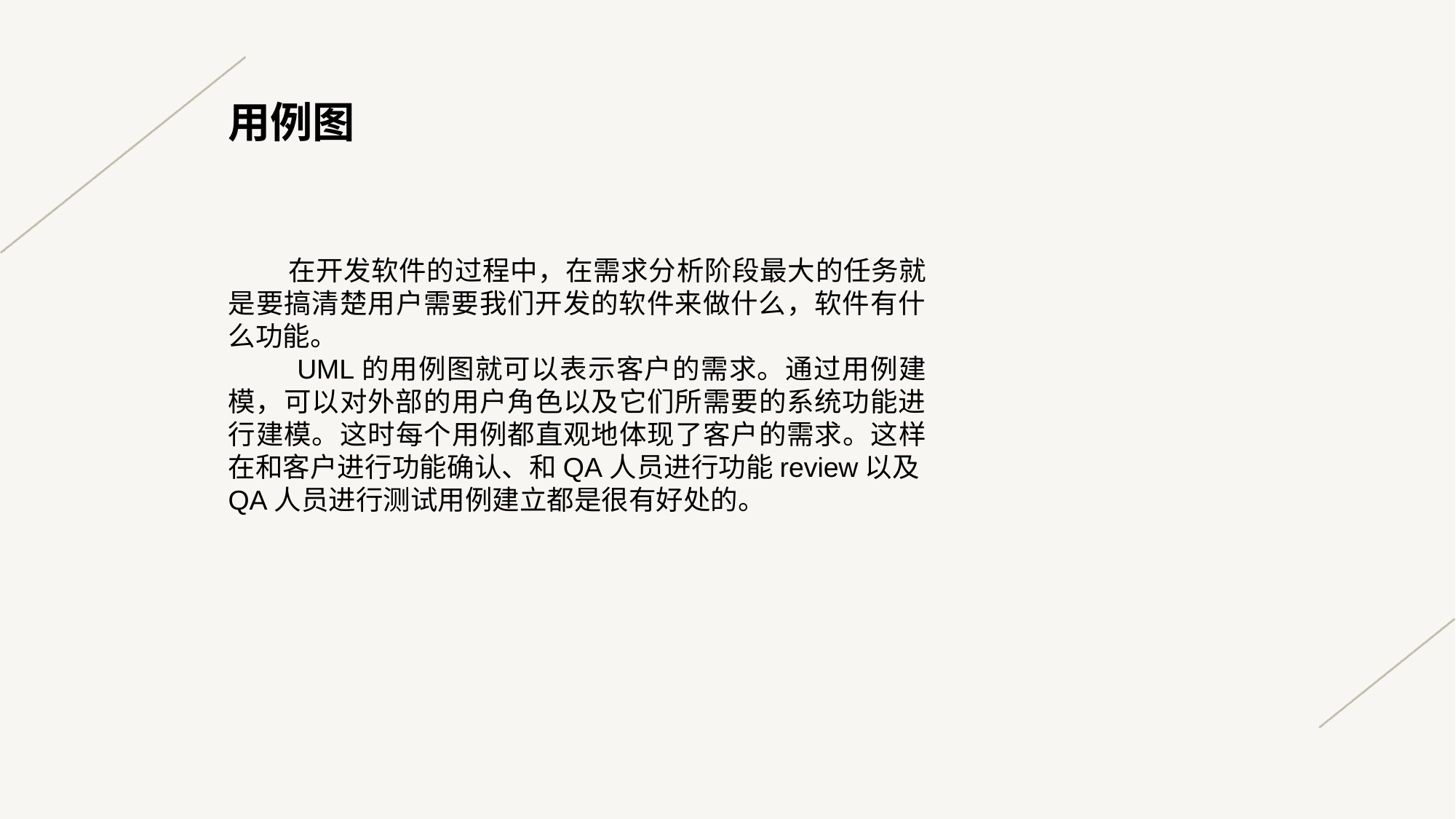

用例图
        在开发软件的过程中，在需求分析阶段最⼤的任务就是要搞清楚⽤户需要我们开发的软件来做什么，软件有什么功能。
        UML的⽤例图就可以表⽰客户的需求。通过⽤例建模，可以对外部的⽤户⾓⾊以及它们所需要的系统功能进⾏建模。这时每个⽤例都直观地体现了客户的需求。这样在和客户进⾏功能确认、和QA⼈员进⾏功能review以及QA⼈员进⾏测试⽤例建⽴都是很有好处的。
4